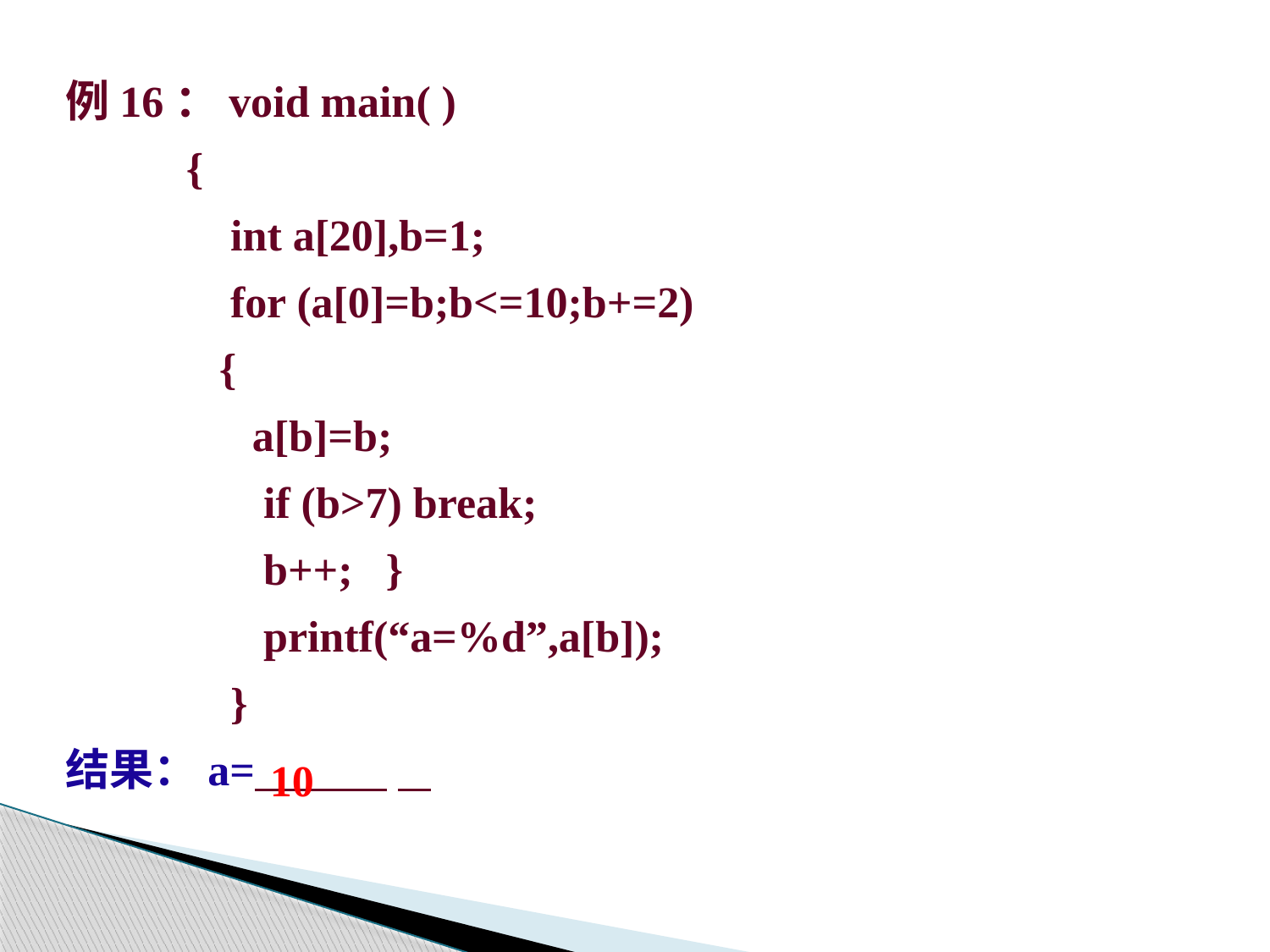

例16：void main( )
           {
               int a[20],b=1;
               for (a[0]=b;b<=10;b+=2)
              {
                 a[b]=b;
                  if (b>7) break;
                  b++;   }
                  printf(“a=%d”,a[b]);
               }
结果：a=

10